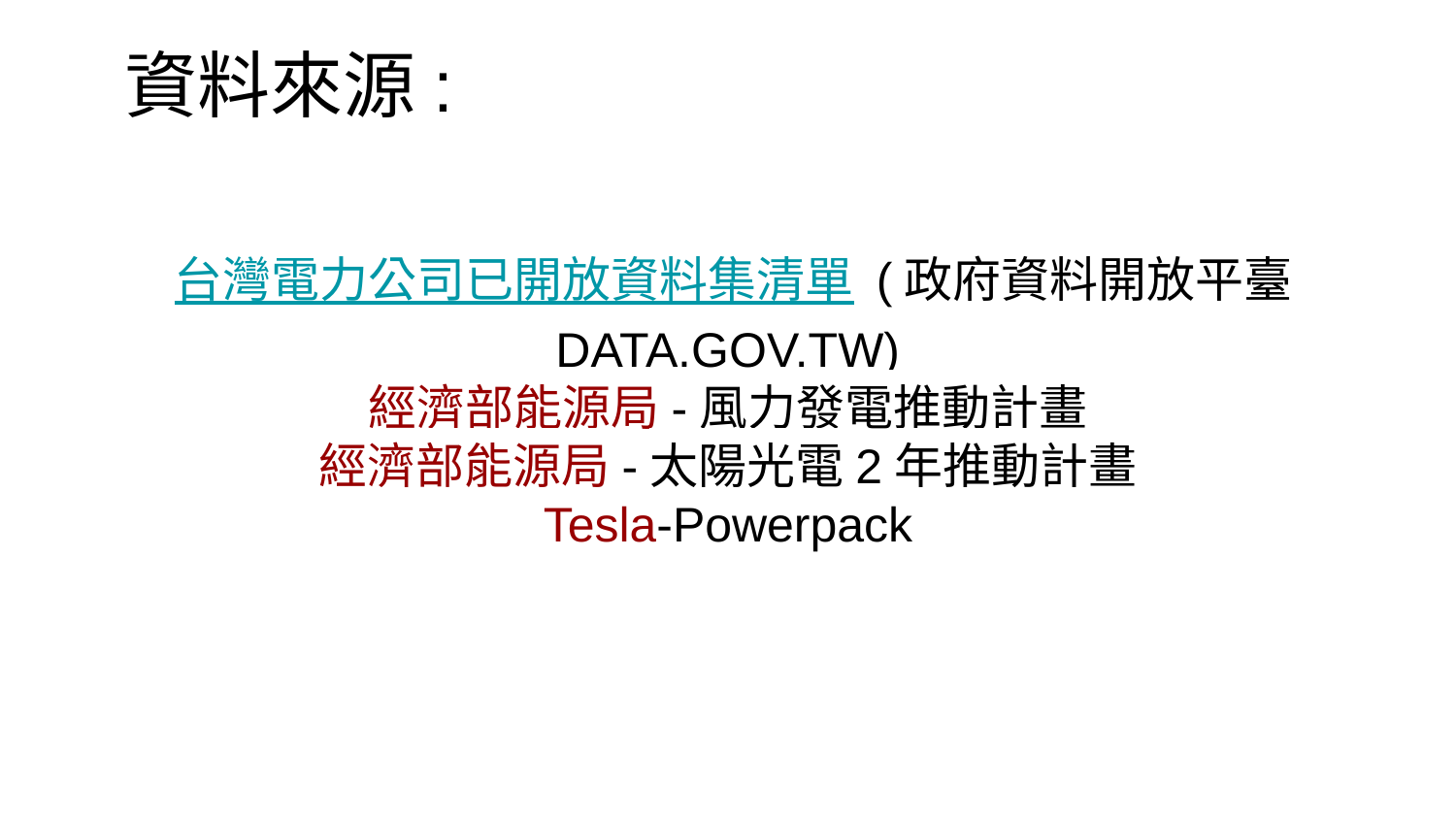

# 資料來源:

 台灣電力公司已開放資料集清單 (政府資料開放平臺DATA.GOV.TW)
經濟部能源局-風力發電推動計畫
經濟部能源局-太陽光電2年推動計畫
Tesla-Powerpack